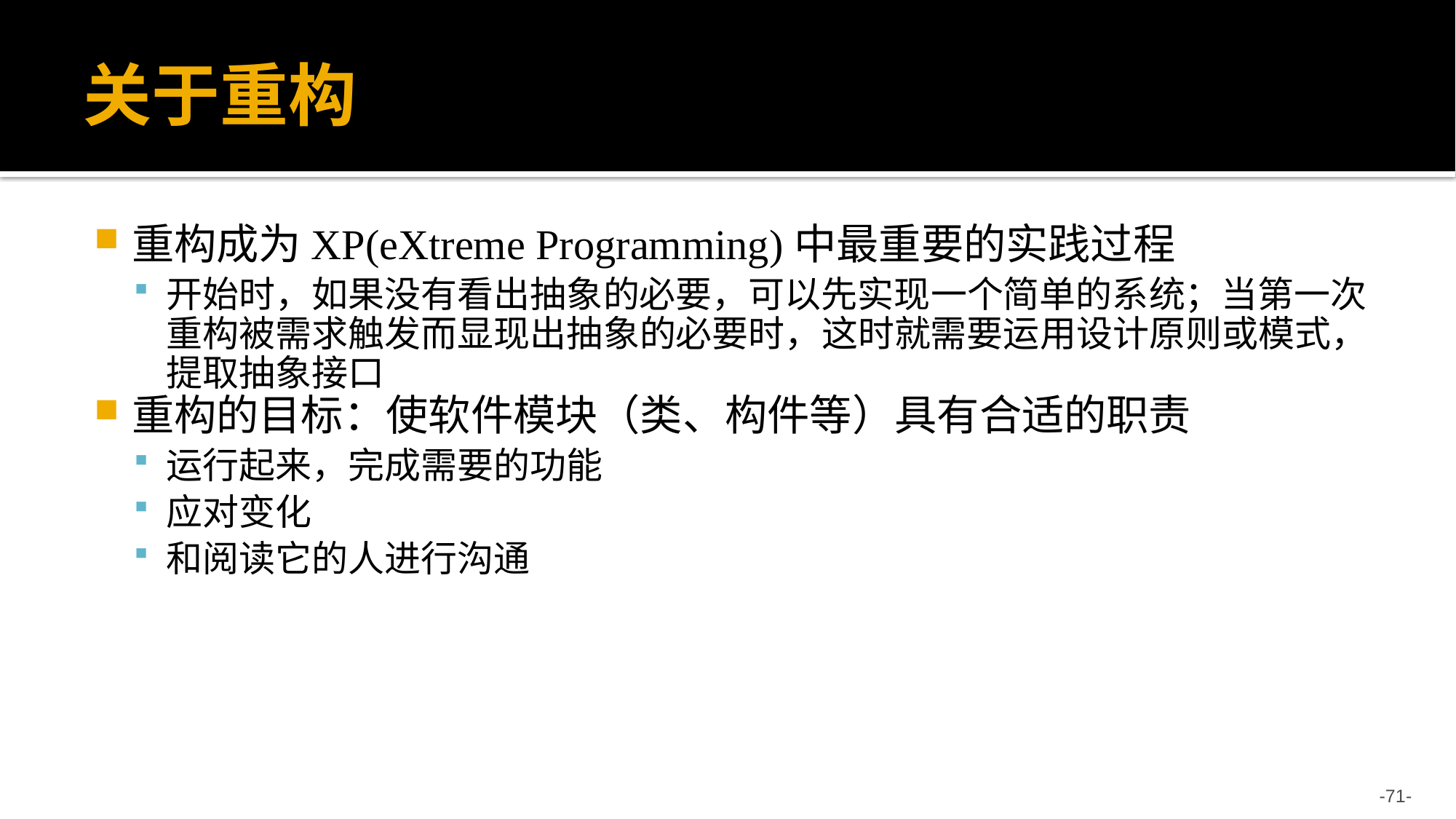

# 关于重构
重构成为XP(eXtreme Programming)中最重要的实践过程
开始时，如果没有看出抽象的必要，可以先实现一个简单的系统；当第一次重构被需求触发而显现出抽象的必要时，这时就需要运用设计原则或模式，提取抽象接口
重构的目标：使软件模块（类、构件等）具有合适的职责
运行起来，完成需要的功能
应对变化
和阅读它的人进行沟通
-71-